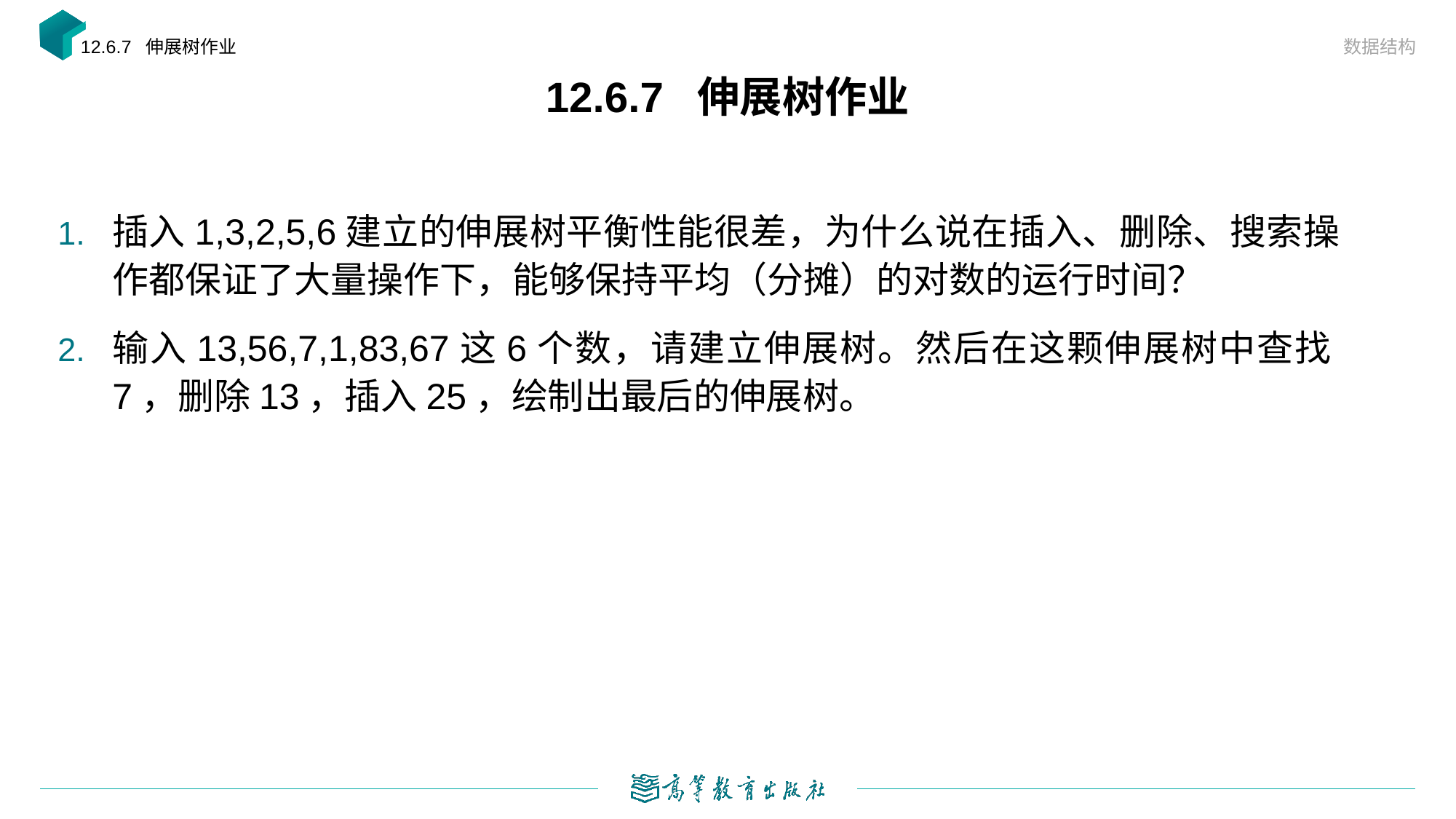

数据结构
12.6.7  伸展树作业
# 12.6.7  伸展树作业
插入1,3,2,5,6建立的伸展树平衡性能很差，为什么说在插入、删除、搜索操作都保证了大量操作下，能够保持平均（分摊）的对数的运行时间？
输入13,56,7,1,83,67这6个数，请建立伸展树。然后在这颗伸展树中查找7，删除13，插入25，绘制出最后的伸展树。